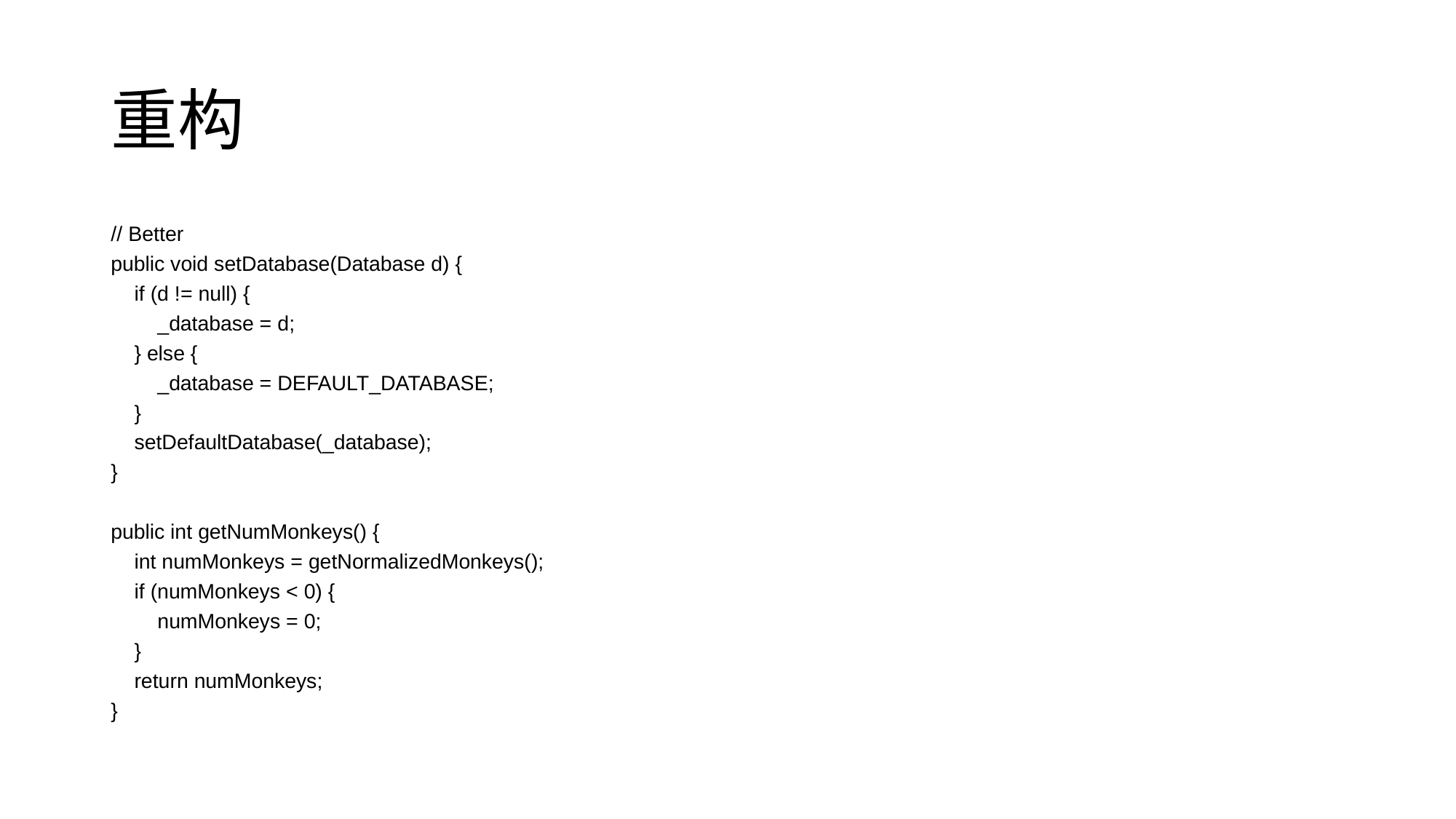

# 重构
// Better
public void setDatabase(Database d) {
    if (d != null) {
        _database = d;
    } else {
        _database = DEFAULT_DATABASE;
    }
    setDefaultDatabase(_database);
}

public int getNumMonkeys() {
    int numMonkeys = getNormalizedMonkeys();
    if (numMonkeys < 0) {
        numMonkeys = 0;
    }
    return numMonkeys;
}